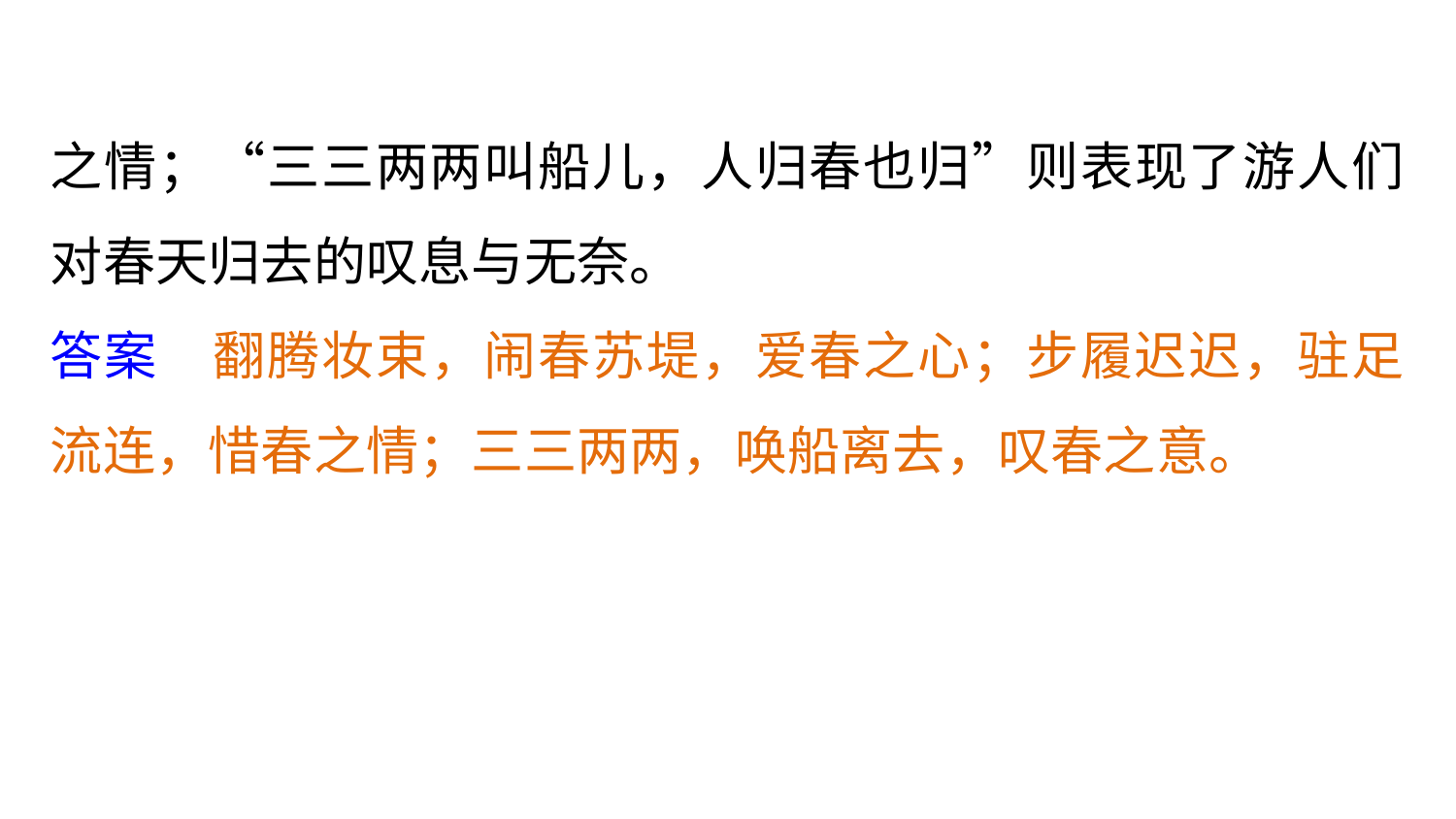

之情；“三三两两叫船儿，人归春也归”则表现了游人们对春天归去的叹息与无奈。
答案　翻腾妆束，闹春苏堤，爱春之心；步履迟迟，驻足流连，惜春之情；三三两两，唤船离去，叹春之意。